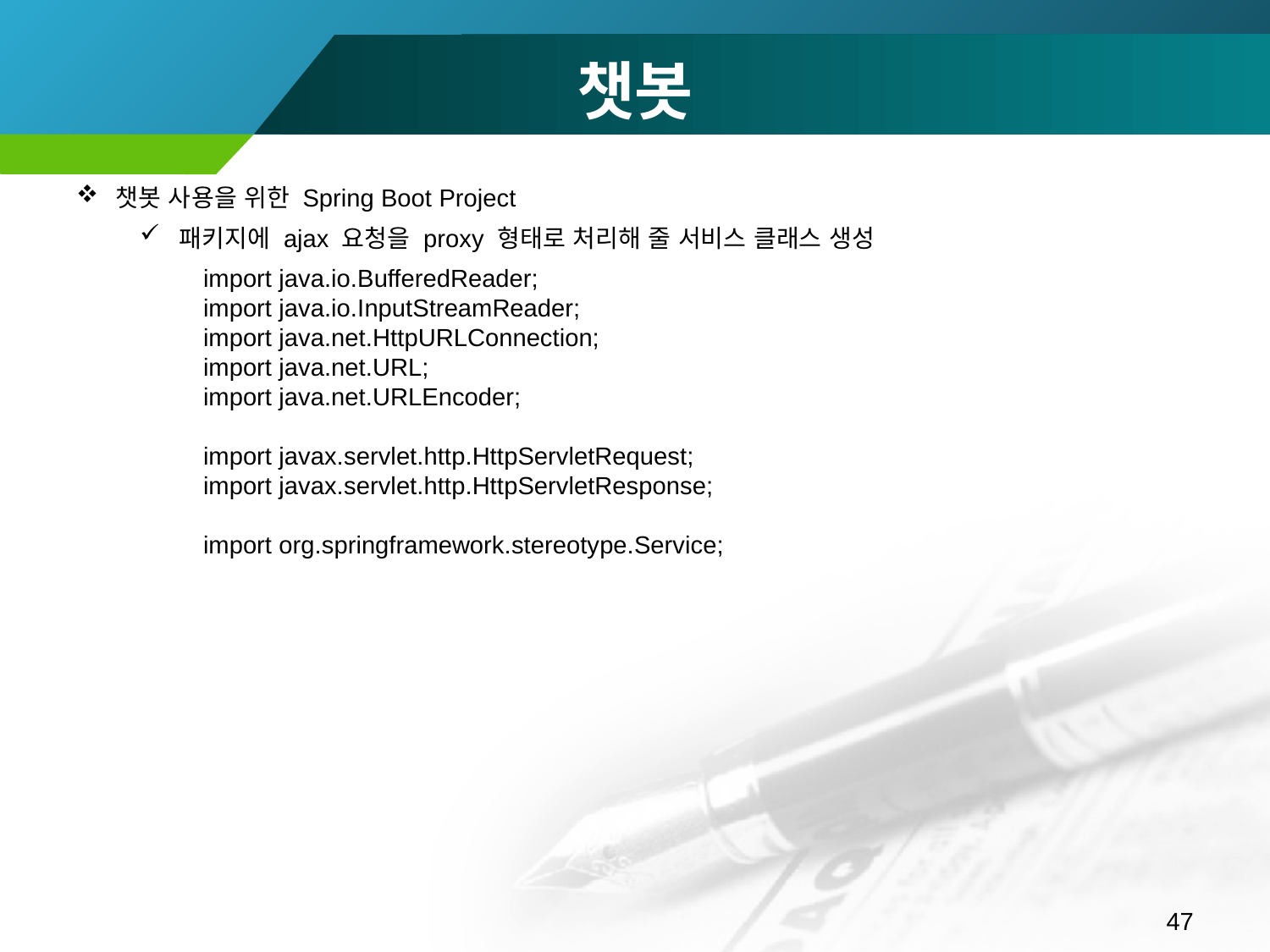

챗봇
챗봇 사용을 위한 Spring Boot Project
패키지에 ajax 요청을 proxy 형태로 처리해 줄 서비스 클래스 생성
import java.io.BufferedReader;
import java.io.InputStreamReader;
import java.net.HttpURLConnection;
import java.net.URL;
import java.net.URLEncoder;

import javax.servlet.http.HttpServletRequest;
import javax.servlet.http.HttpServletResponse;

import org.springframework.stereotype.Service;

47